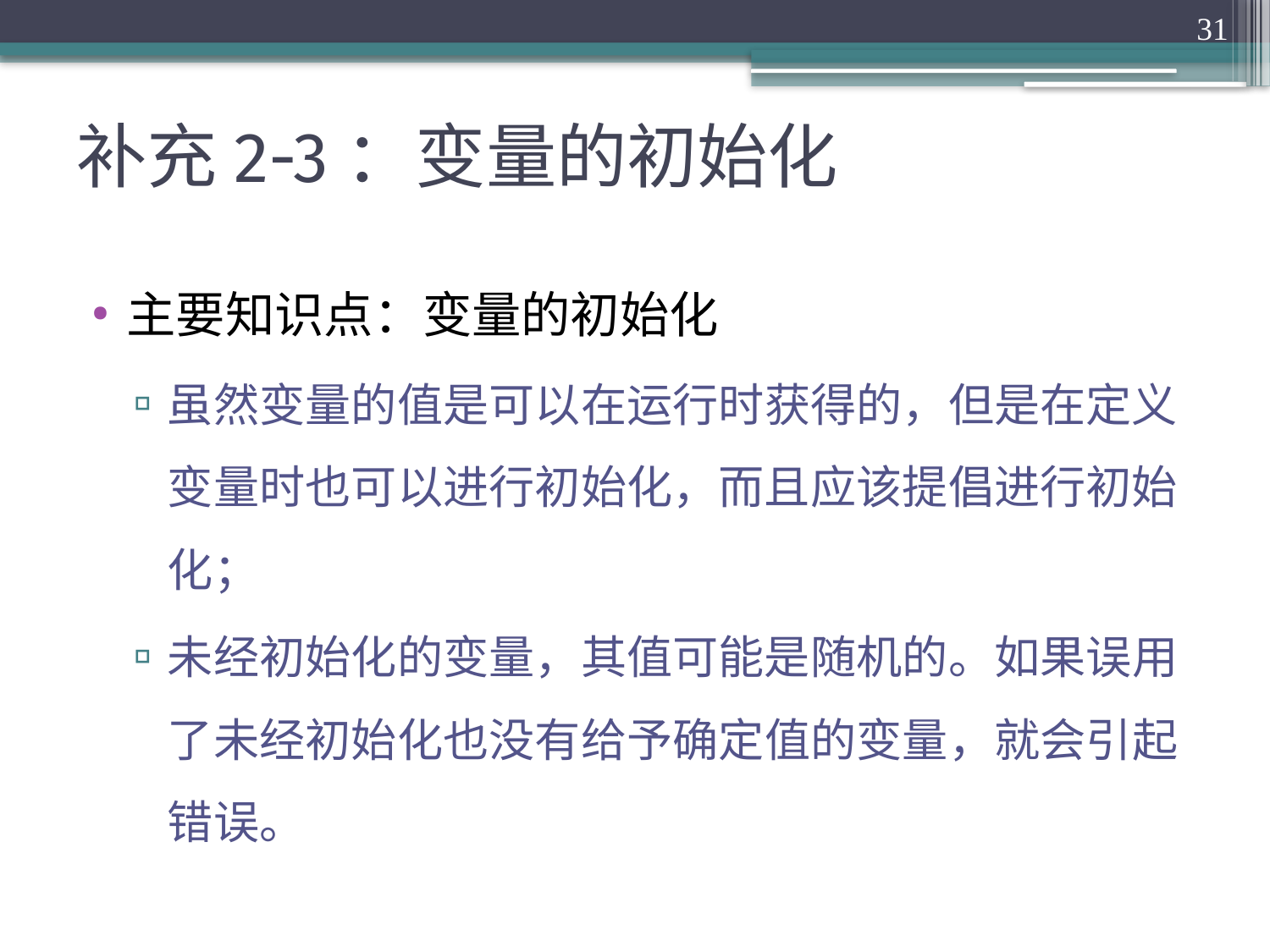

31
# 补充2-3：变量的初始化
主要知识点：变量的初始化
虽然变量的值是可以在运行时获得的，但是在定义变量时也可以进行初始化，而且应该提倡进行初始化；
未经初始化的变量，其值可能是随机的。如果误用了未经初始化也没有给予确定值的变量，就会引起错误。